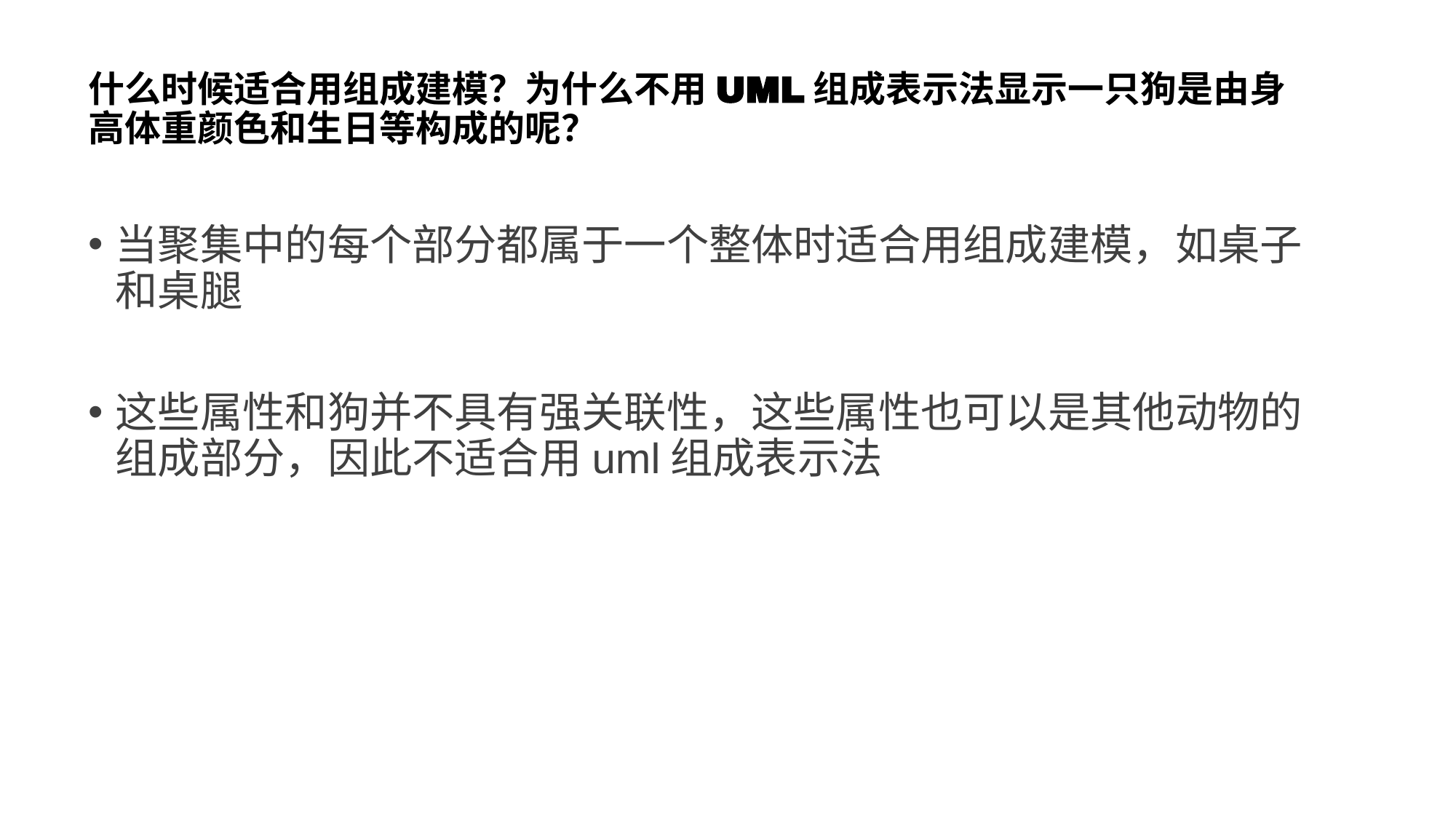

# 什么时候适合用组成建模？为什么不用UML组成表示法显示一只狗是由身高体重颜色和生日等构成的呢？
当聚集中的每个部分都属于一个整体时适合用组成建模，如桌子和桌腿

这些属性和狗并不具有强关联性，这些属性也可以是其他动物的组成部分，因此不适合用uml组成表示法